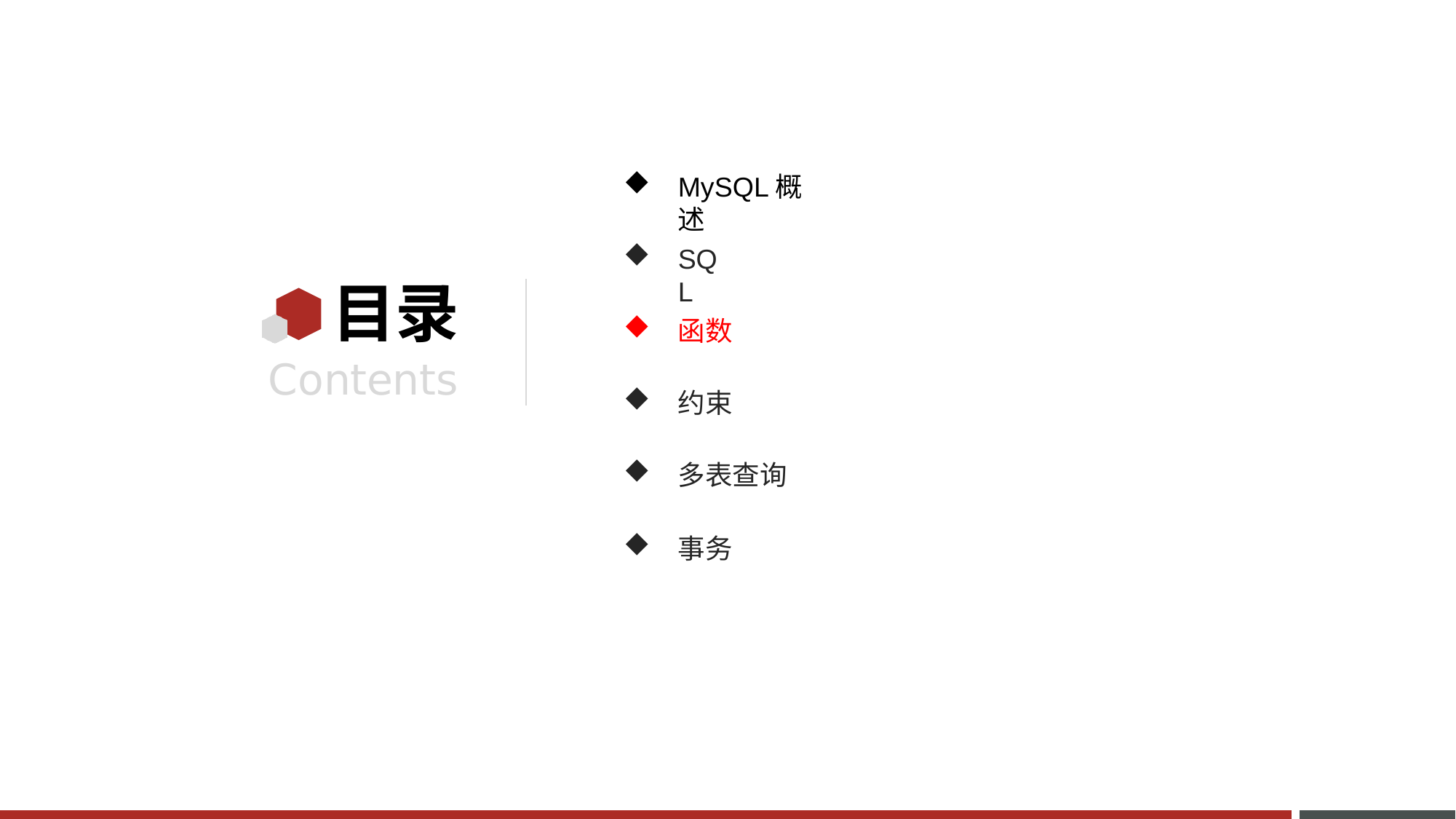

MySQL概述
SQL
# 目录
Contents

函数

约束
多表查询

事务